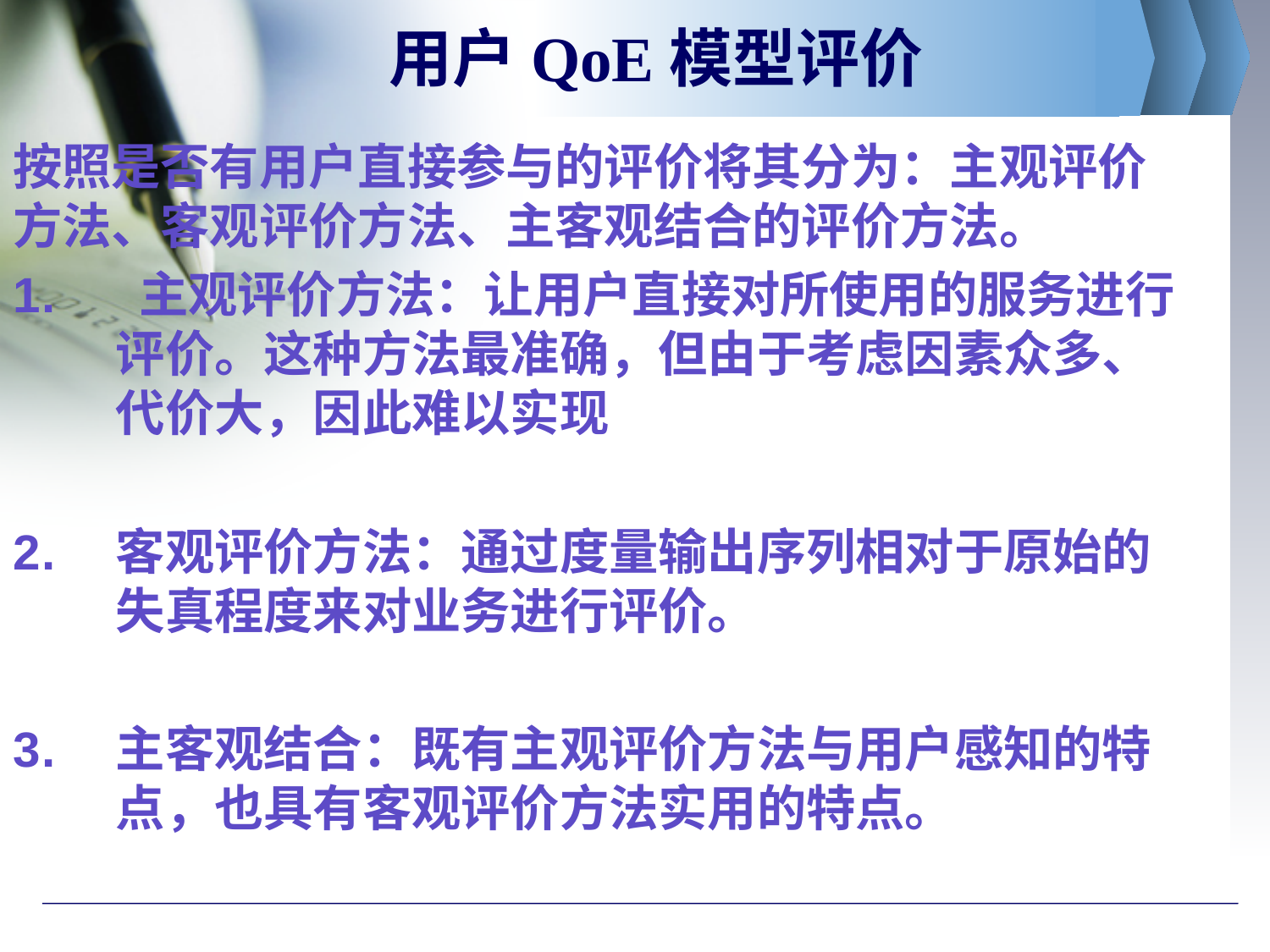

# 用户QoE模型评价
按照是否有用户直接参与的评价将其分为：主观评价方法、客观评价方法、主客观结合的评价方法。
 主观评价方法：让用户直接对所使用的服务进行评价。这种方法最准确，但由于考虑因素众多、代价大，因此难以实现

客观评价方法：通过度量输出序列相对于原始的失真程度来对业务进行评价。

主客观结合：既有主观评价方法与用户感知的特点，也具有客观评价方法实用的特点。